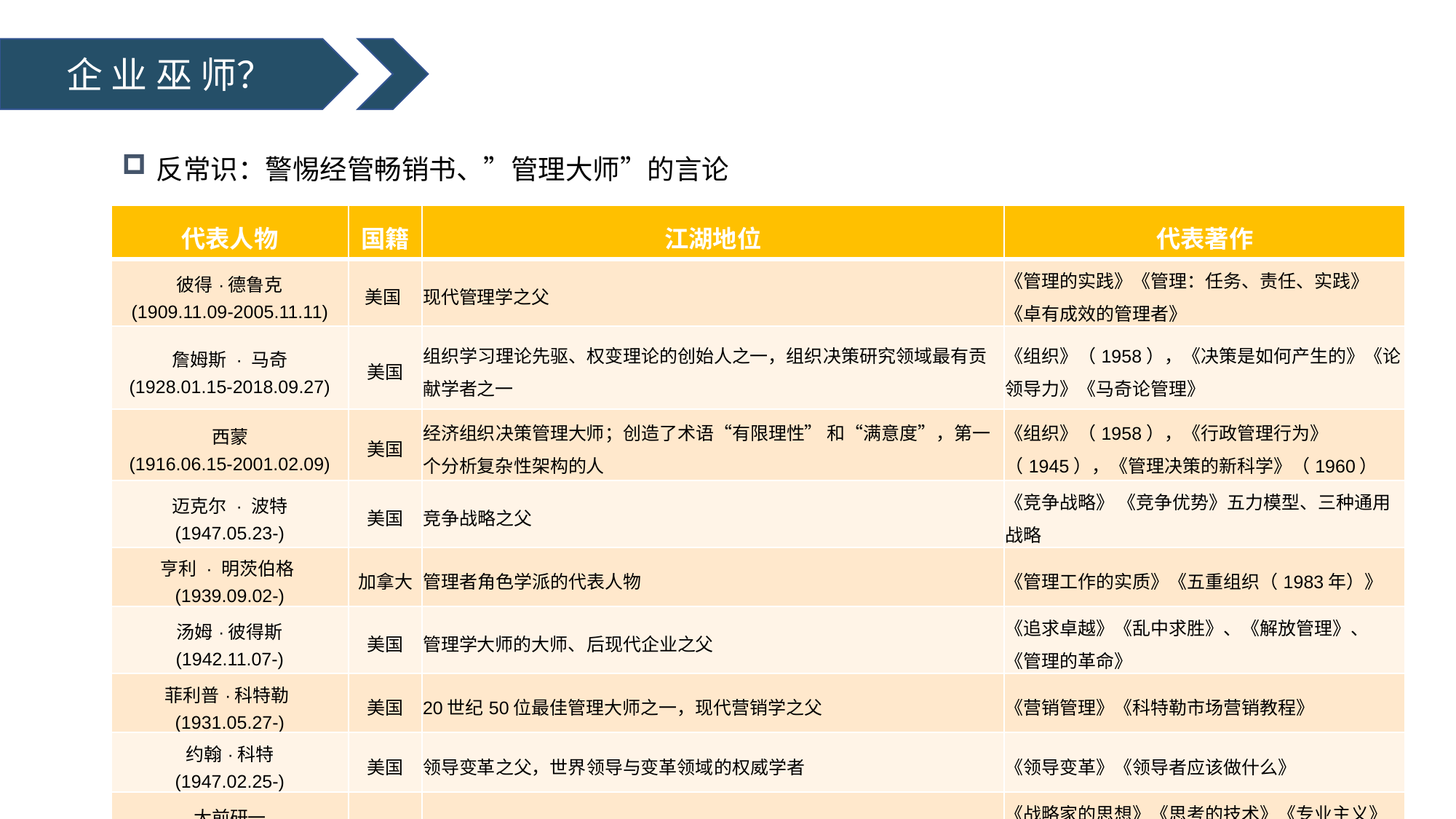

企 业 巫 师？

反常识：警惕经管畅销书、”管理大师”的言论
| 代表人物 | 国籍 | 江湖地位 | 代表著作 |
| --- | --- | --- | --- |
| 彼得·德鲁克 (1909.11.09-2005.11.11) | 美国 | 现代管理学之父 | 《管理的实践》《管理：任务、责任、实践》《卓有成效的管理者》 |
| 詹姆斯 · 马奇 (1928.01.15-2018.09.27) | 美国 | 组织学习理论先驱、权变理论的创始人之一，组织决策研究领域最有贡献学者之一 | 《组织》（1958），《决策是如何产生的》《论领导力》《马奇论管理》 |
| 西蒙 (1916.06.15-2001.02.09) | 美国 | 经济组织决策管理大师；创造了术语“有限理性” 和“满意度”，第一个分析复杂性架构的人 | 《组织》（1958），《行政管理行为》（1945），《管理决策的新科学》（1960） |
| 迈克尔 · 波特 (1947.05.23-) | 美国 | 竞争战略之父 | 《竞争战略》 《竞争优势》五力模型、三种通用战略 |
| 亨利 · 明茨伯格(1939.09.02-) | 加拿大 | 管理者角色学派的代表人物 | 《管理工作的实质》《五重组织（1983年）》 |
| 汤姆·彼得斯 (1942.11.07-) | 美国 | 管理学大师的大师、后现代企业之父 | 《追求卓越》《乱中求胜》、《解放管理》、《管理的革命》 |
| 菲利普·科特勒(1931.05.27-) | 美国 | 20世纪50位最佳管理大师之一，现代营销学之父 | 《营销管理》《科特勒市场营销教程》 |
| 约翰·科特 (1947.02.25-) | 美国 | 领导变革之父，世界领导与变革领域的权威学者 | 《领导变革》《领导者应该做什么》 |
| 大前研一 (1943.2.21-) | 日本 | 日本战略之父 | 《战略家的思想》《思考的技术》《专业主义》《M型社会 》《OFF学 》《无国界的世界》 |